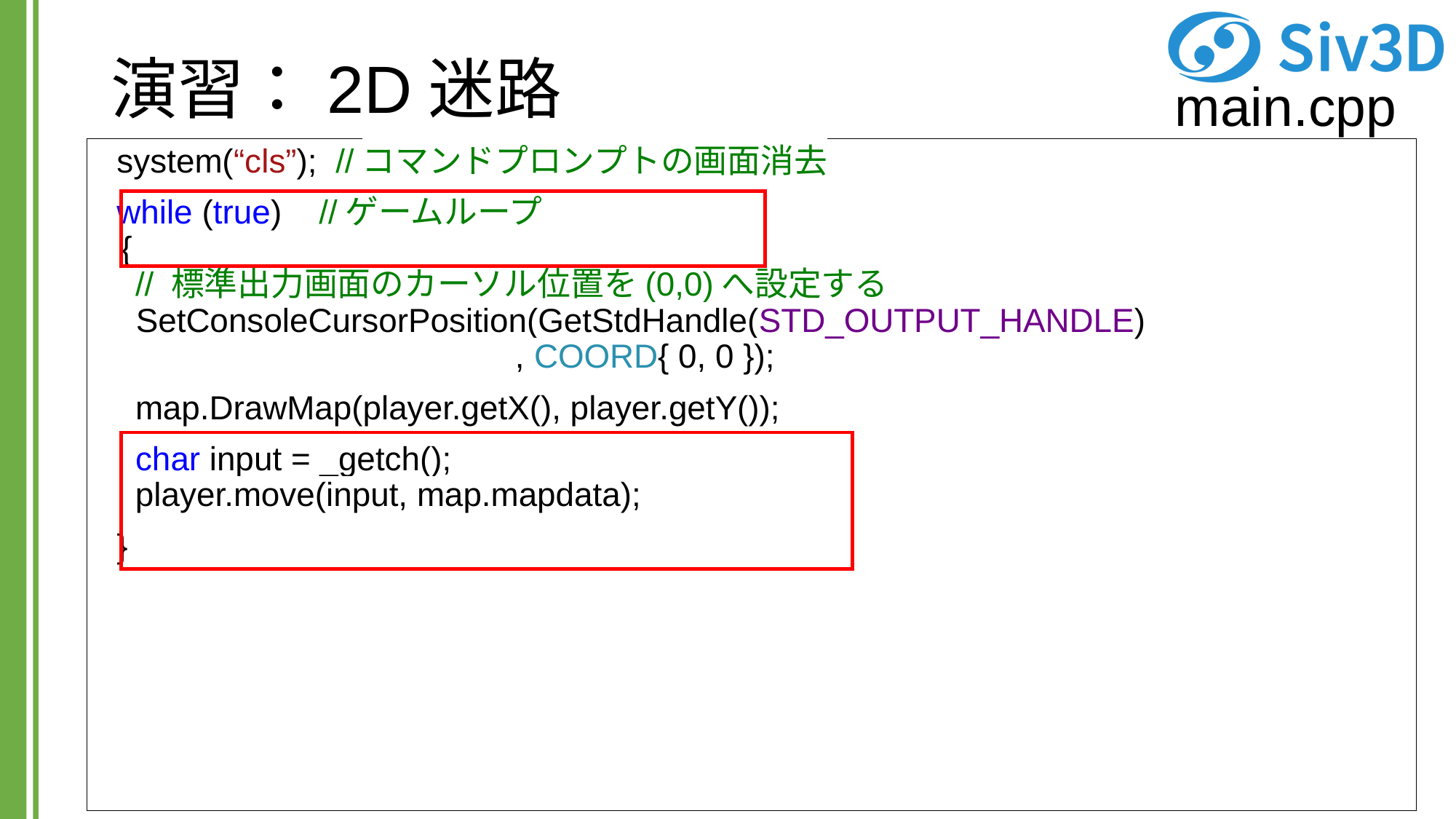

# 演習：2D迷路
main.cpp
  system(“cls”);  //コマンドプロンプトの画面消去
  while (true)    //ゲームループ
  {
    // 標準出力画面のカーソル位置を(0,0)へ設定する
    SetConsoleCursorPosition(GetStdHandle(STD_OUTPUT_HANDLE)
                                             , COORD{ 0, 0 });
    map.DrawMap(player.getX(), player.getY());
    char input = _getch();
    player.move(input, map.mapdata);
  }